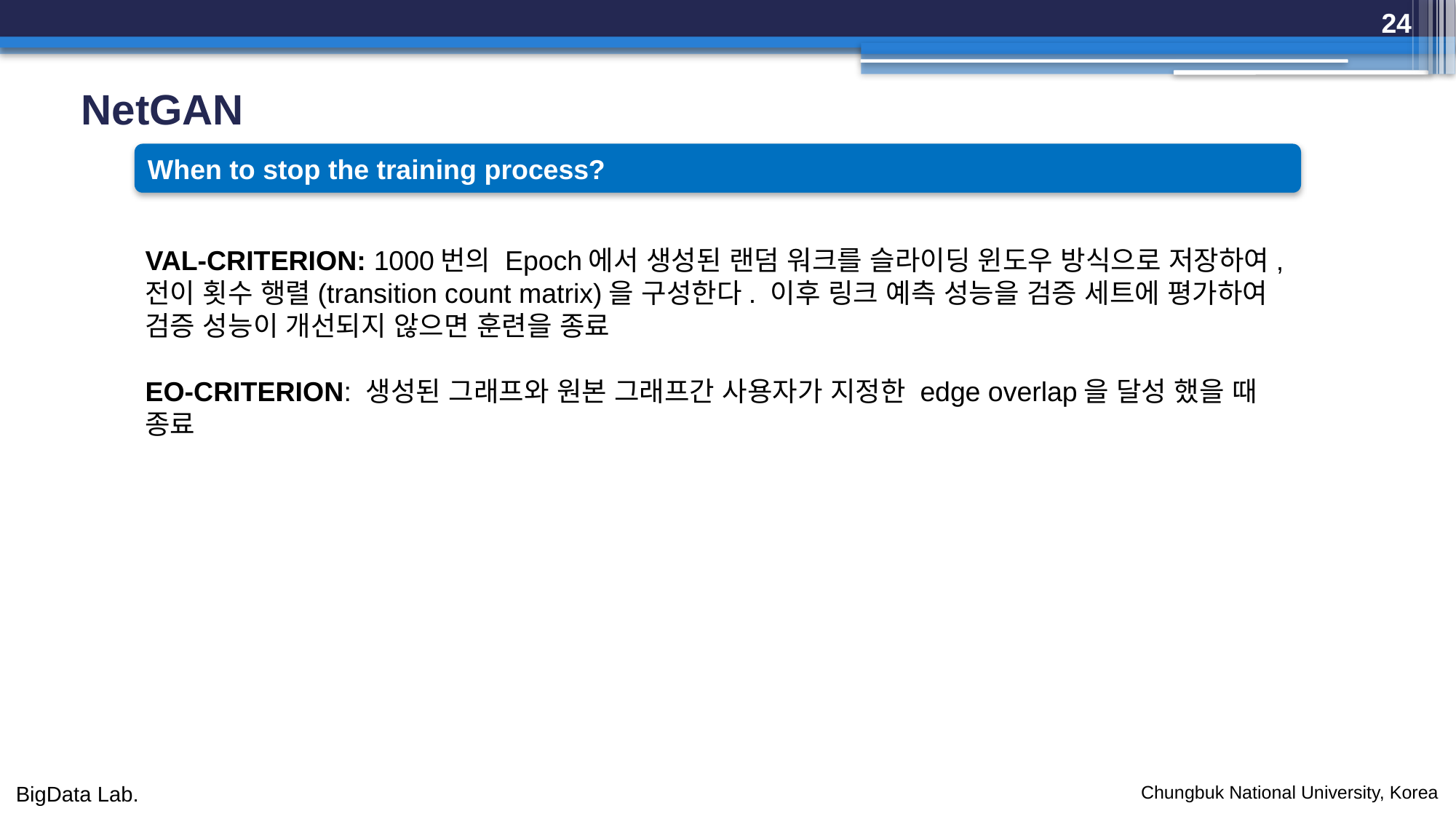

24
NetGAN
When to stop the training process?
VAL-CRITERION: 1000번의 Epoch에서 생성된 랜덤 워크를 슬라이딩 윈도우 방식으로 저장하여, 전이 횟수 행렬(transition count matrix)을 구성한다. 이후 링크 예측 성능을 검증 세트에 평가하여 검증 성능이 개선되지 않으면 훈련을 종료

EO-CRITERION: 생성된 그래프와 원본 그래프간 사용자가 지정한 edge overlap을 달성 했을 때 종료